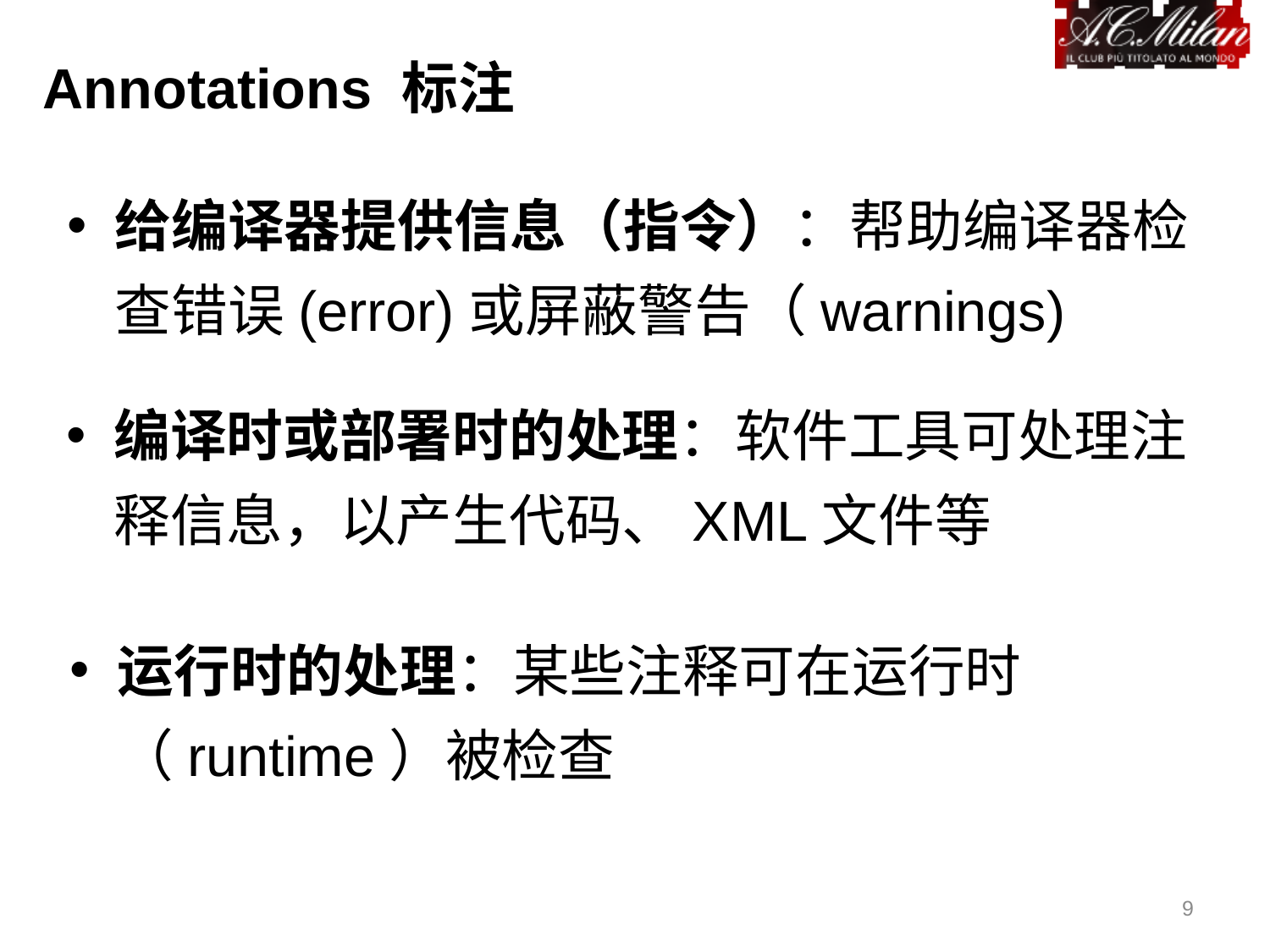

Annotations 标注
给编译器提供信息（指令）：帮助编译器检查错误(error)或屏蔽警告（warnings)
编译时或部署时的处理：软件工具可处理注释信息，以产生代码、XML文件等
运行时的处理：某些注释可在运行时（runtime）被检查
9